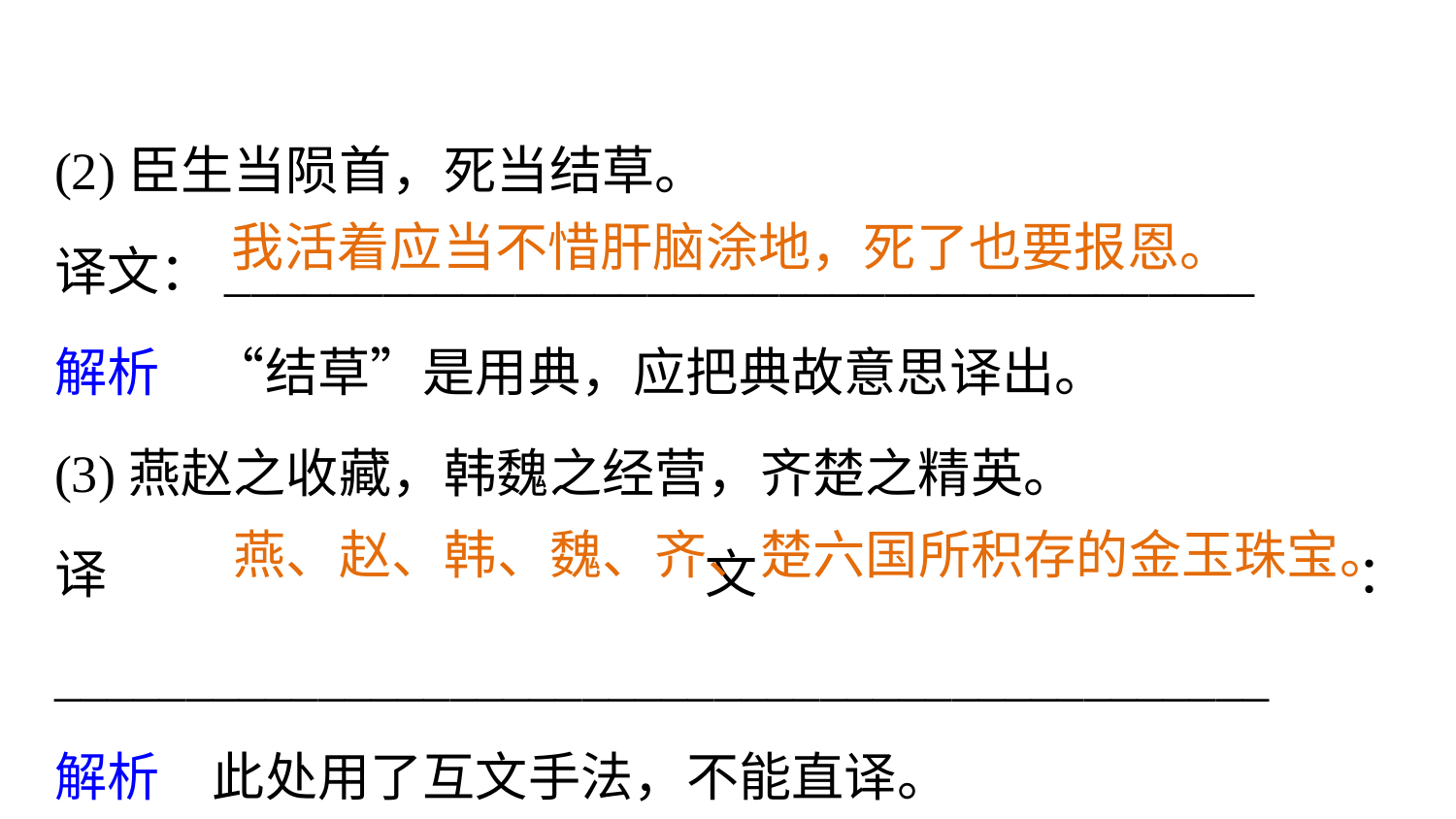

(2)臣生当陨首，死当结草。
译文：_______________________________________
解析　“结草”是用典，应把典故意思译出。
(3)燕赵之收藏，韩魏之经营，齐楚之精英。
译文：______________________________________________
解析　此处用了互文手法，不能直译。
我活着应当不惜肝脑涂地，死了也要报恩。
燕、赵、韩、魏、齐、楚六国所积存的金玉珠宝。